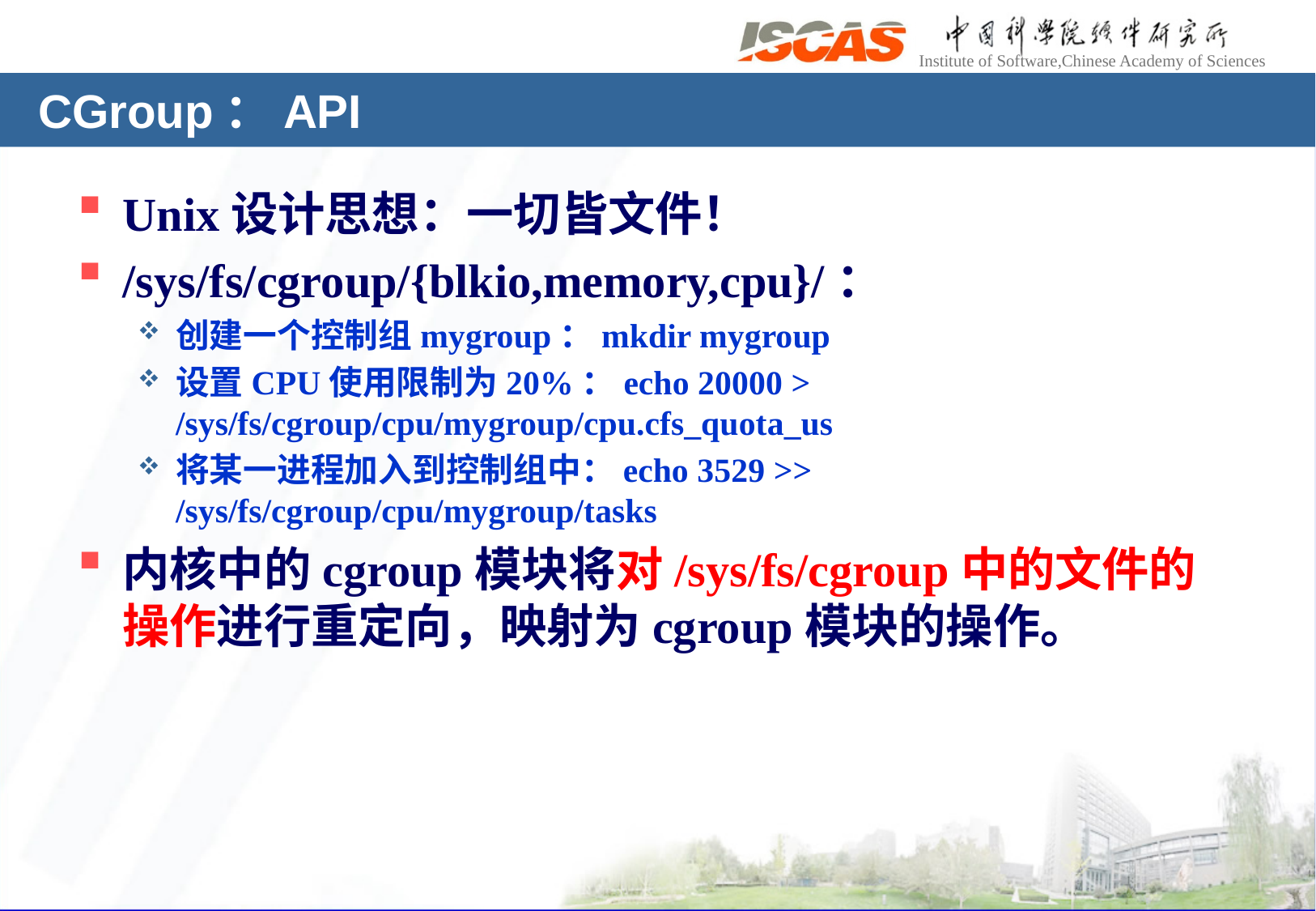

# CGroup：API
Unix设计思想：一切皆文件！
/sys/fs/cgroup/{blkio,memory,cpu}/：
创建一个控制组mygroup：mkdir mygroup
设置CPU使用限制为20%：echo 20000 > /sys/fs/cgroup/cpu/mygroup/cpu.cfs_quota_us
将某一进程加入到控制组中：echo 3529 >> /sys/fs/cgroup/cpu/mygroup/tasks
内核中的cgroup模块将对/sys/fs/cgroup中的文件的操作进行重定向，映射为cgroup模块的操作。